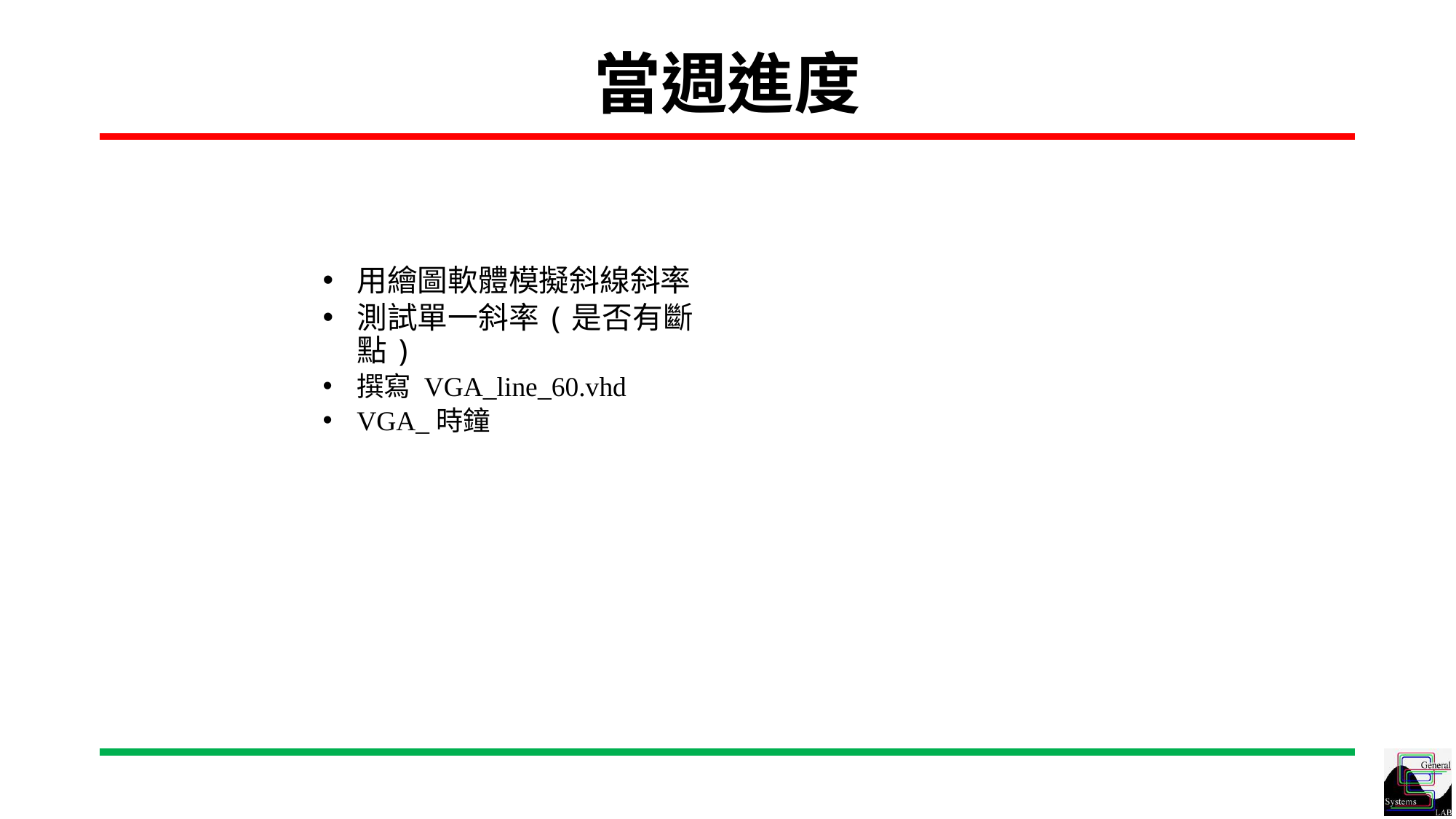

# 當週進度

用繪圖軟體模擬斜線斜率
測試單一斜率(是否有斷點)
撰寫 VGA_line_60.vhd
VGA_時鐘